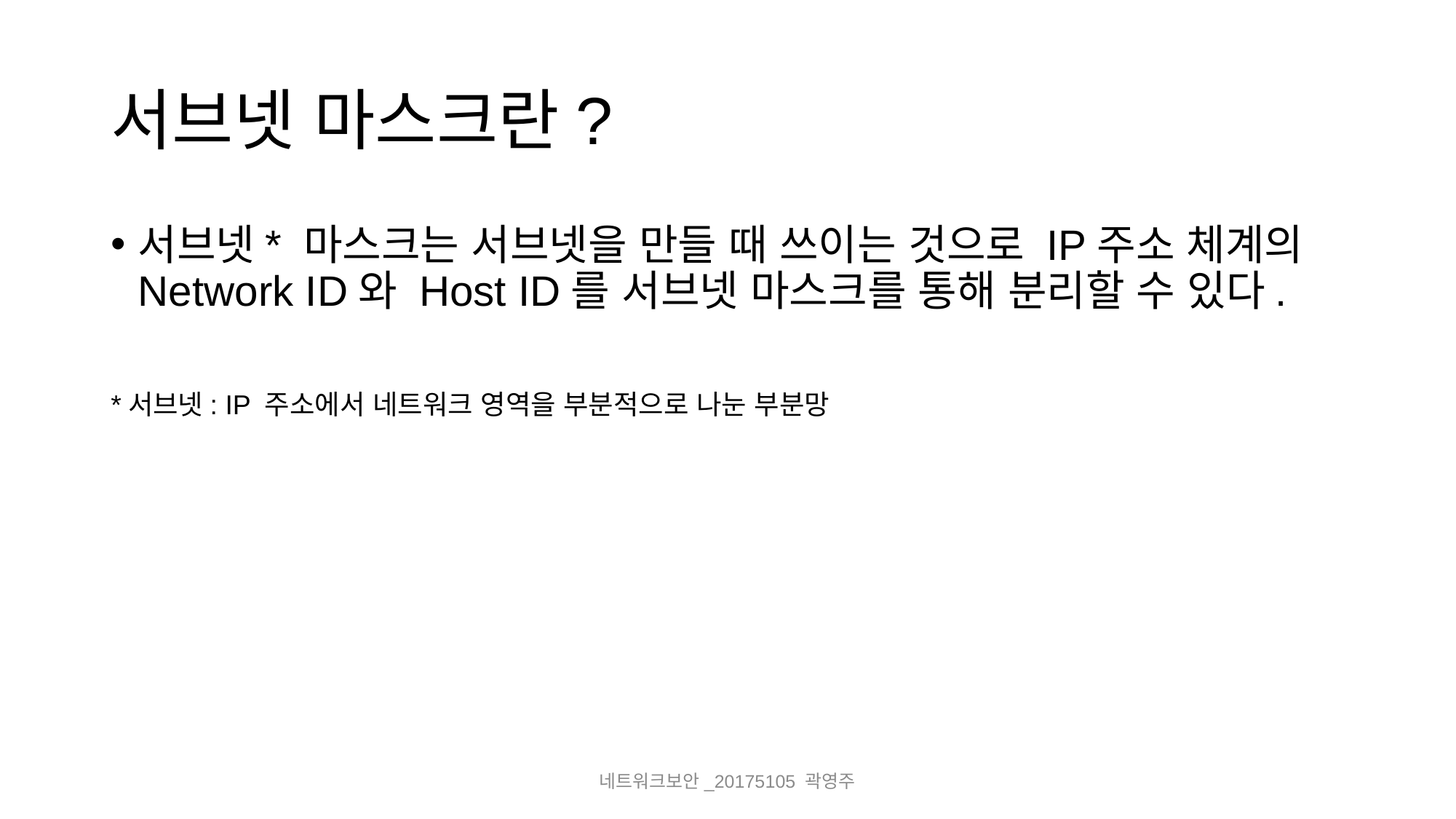

# 서브넷 마스크란?
서브넷* 마스크는 서브넷을 만들 때 쓰이는 것으로 IP주소 체계의 Network ID와 Host ID를 서브넷 마스크를 통해 분리할 수 있다.

*서브넷: IP 주소에서 네트워크 영역을 부분적으로 나눈 부분망
네트워크보안_20175105 곽영주